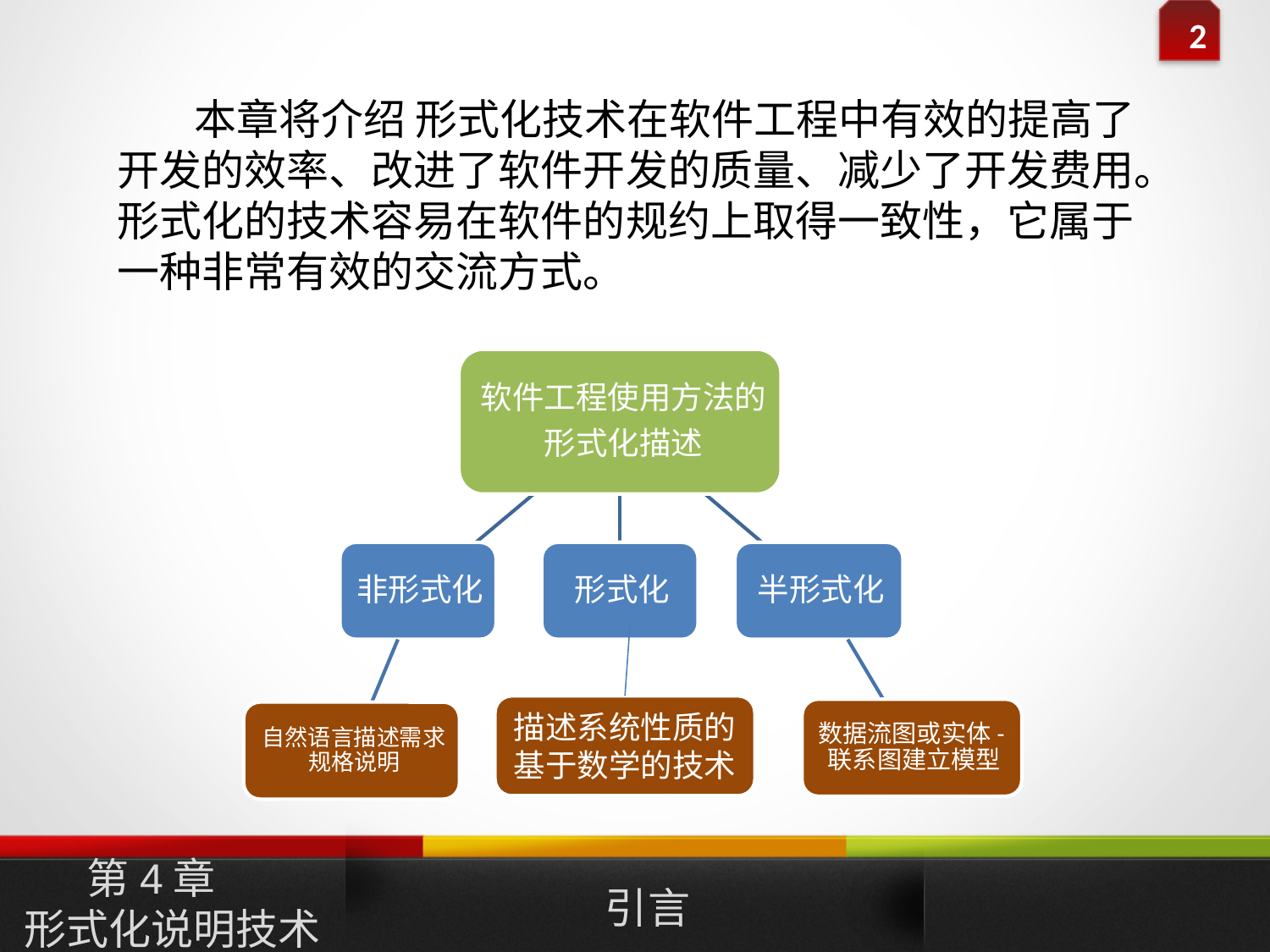

本章将介绍 形式化技术在软件工程中有效的提高了开发的效率、改进了软件开发的质量、减少了开发费用。形式化的技术容易在软件的规约上取得一致性，它属于一种非常有效的交流方式。
软件工程使用方法的
形式化描述
形式化
半形式化
数据流图或实体-联系图建立模型
非形式化
自然语言描述需求规格说明
描述系统性质的基于数学的技术
第4章
形式化说明技术
引言